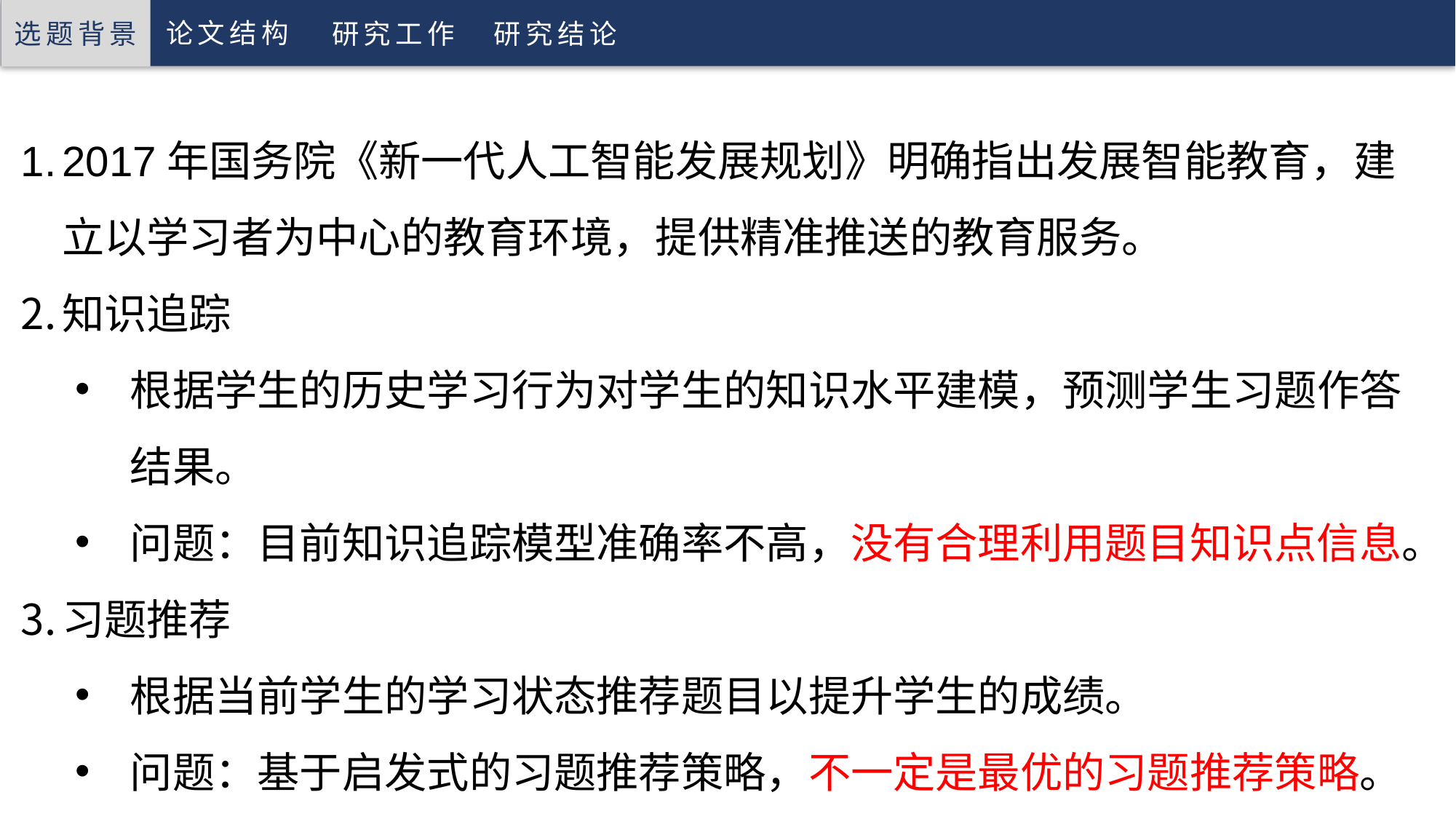

选题背景
论文结构
选题背景
研究工作
研究结论
2017年国务院《新一代人工智能发展规划》明确指出发展智能教育，建立以学习者为中心的教育环境，提供精准推送的教育服务。
知识追踪
根据学生的历史学习行为对学生的知识水平建模，预测学生习题作答结果。
问题：目前知识追踪模型准确率不高，没有合理利用题目知识点信息。
习题推荐
根据当前学生的学习状态推荐题目以提升学生的成绩。
问题：基于启发式的习题推荐策略，不一定是最优的习题推荐策略。